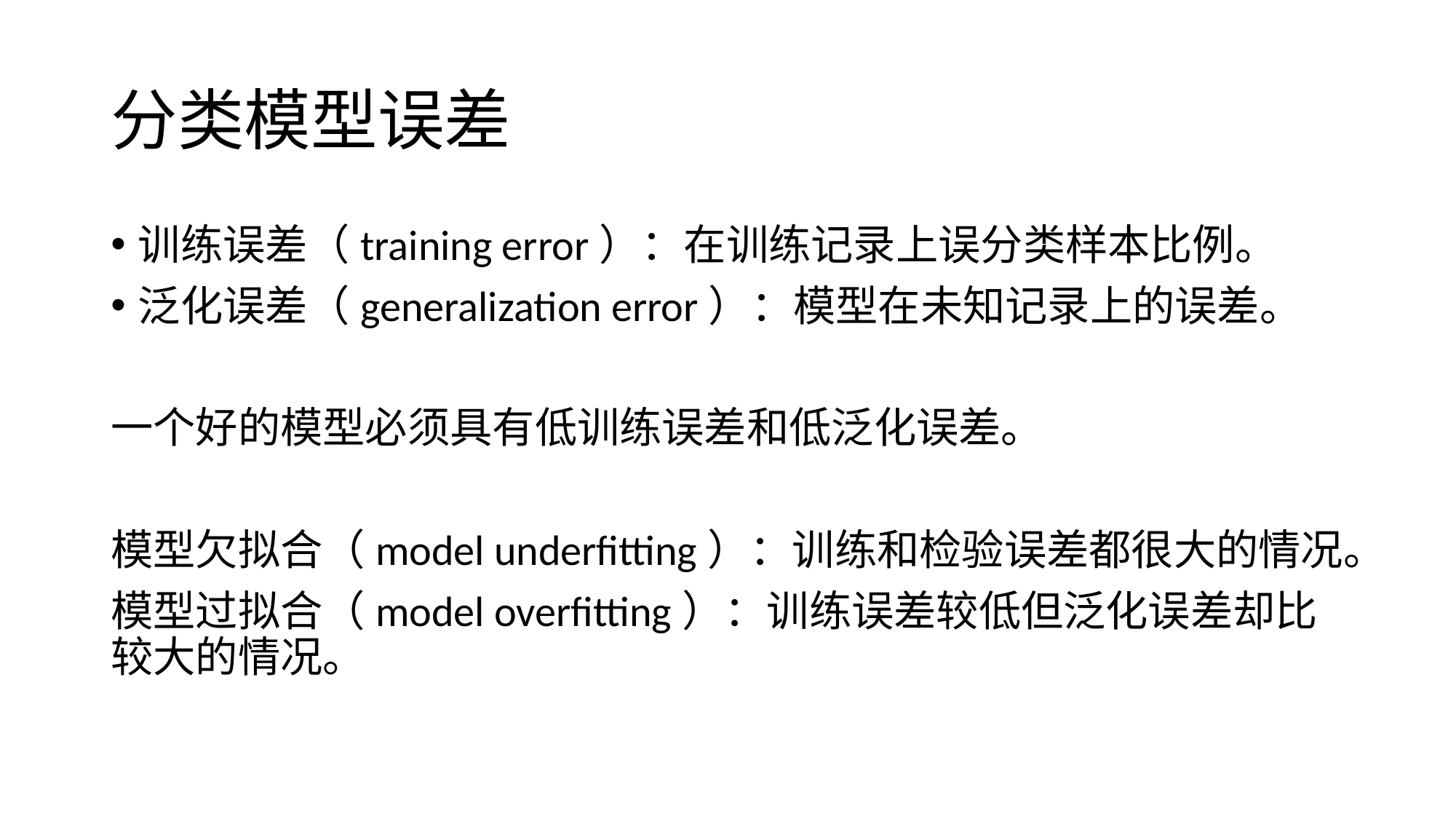

# 分类模型误差
训练误差（training error）：在训练记录上误分类样本比例。
泛化误差（generalization error）：模型在未知记录上的误差。

一个好的模型必须具有低训练误差和低泛化误差。

模型欠拟合（model underfitting）：训练和检验误差都很大的情况。
模型过拟合（model overfitting）：训练误差较低但泛化误差却比较大的情况。